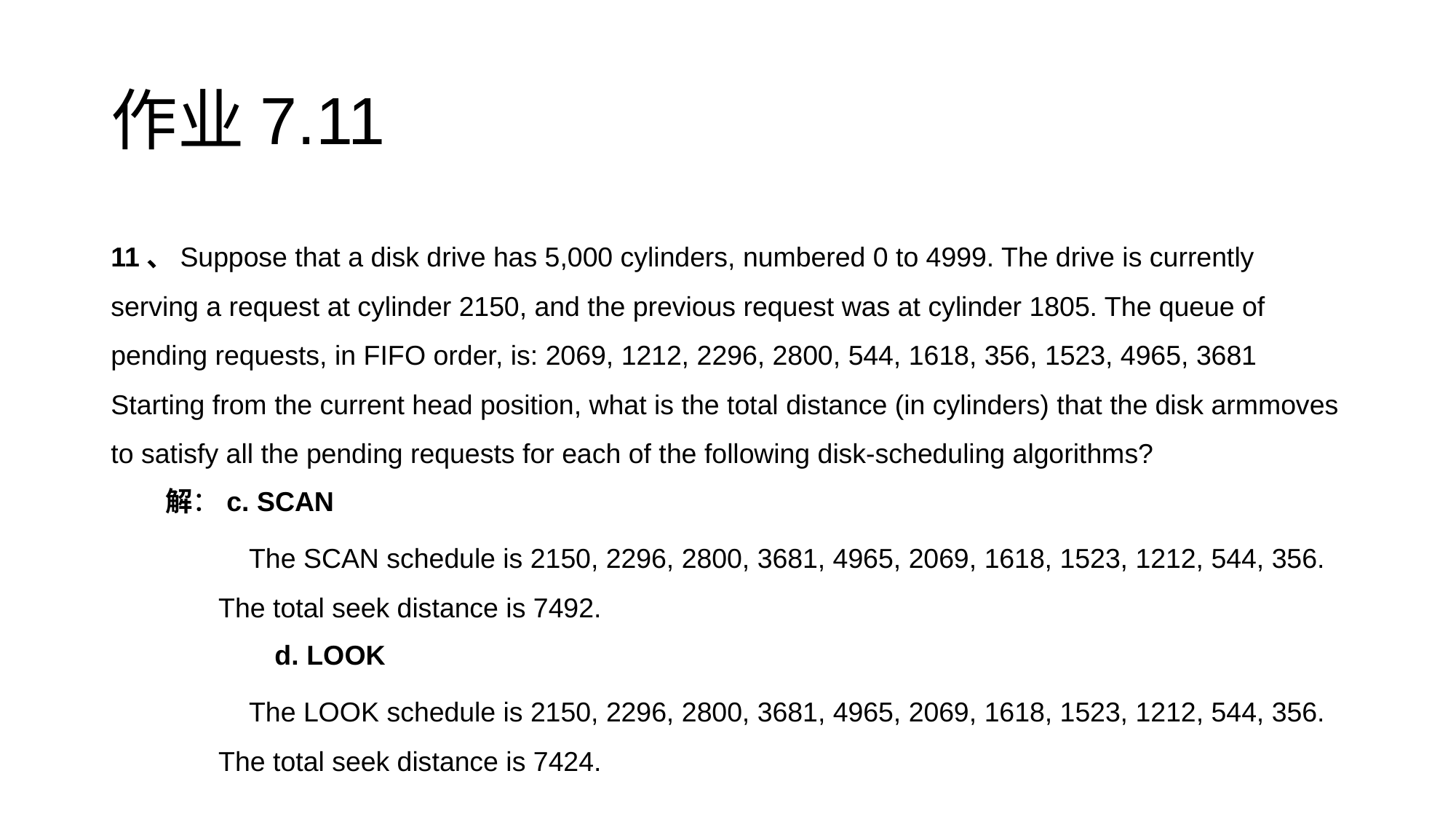

# 作业7.11
11、Suppose that a disk drive has 5,000 cylinders, numbered 0 to 4999. The drive is currently serving a request at cylinder 2150, and the previous request was at cylinder 1805. The queue of pending requests, in FIFO order, is: 2069, 1212, 2296, 2800, 544, 1618, 356, 1523, 4965, 3681 Starting from the current head position, what is the total distance (in cylinders) that the disk armmoves to satisfy all the pending requests for each of the following disk-scheduling algorithms?
解：c. SCAN
    The SCAN schedule is 2150, 2296, 2800, 3681, 4965, 2069, 1618, 1523, 1212, 544, 356. The total seek distance is 7492.
	d. LOOK
    The LOOK schedule is 2150, 2296, 2800, 3681, 4965, 2069, 1618, 1523, 1212, 544, 356. The total seek distance is 7424.